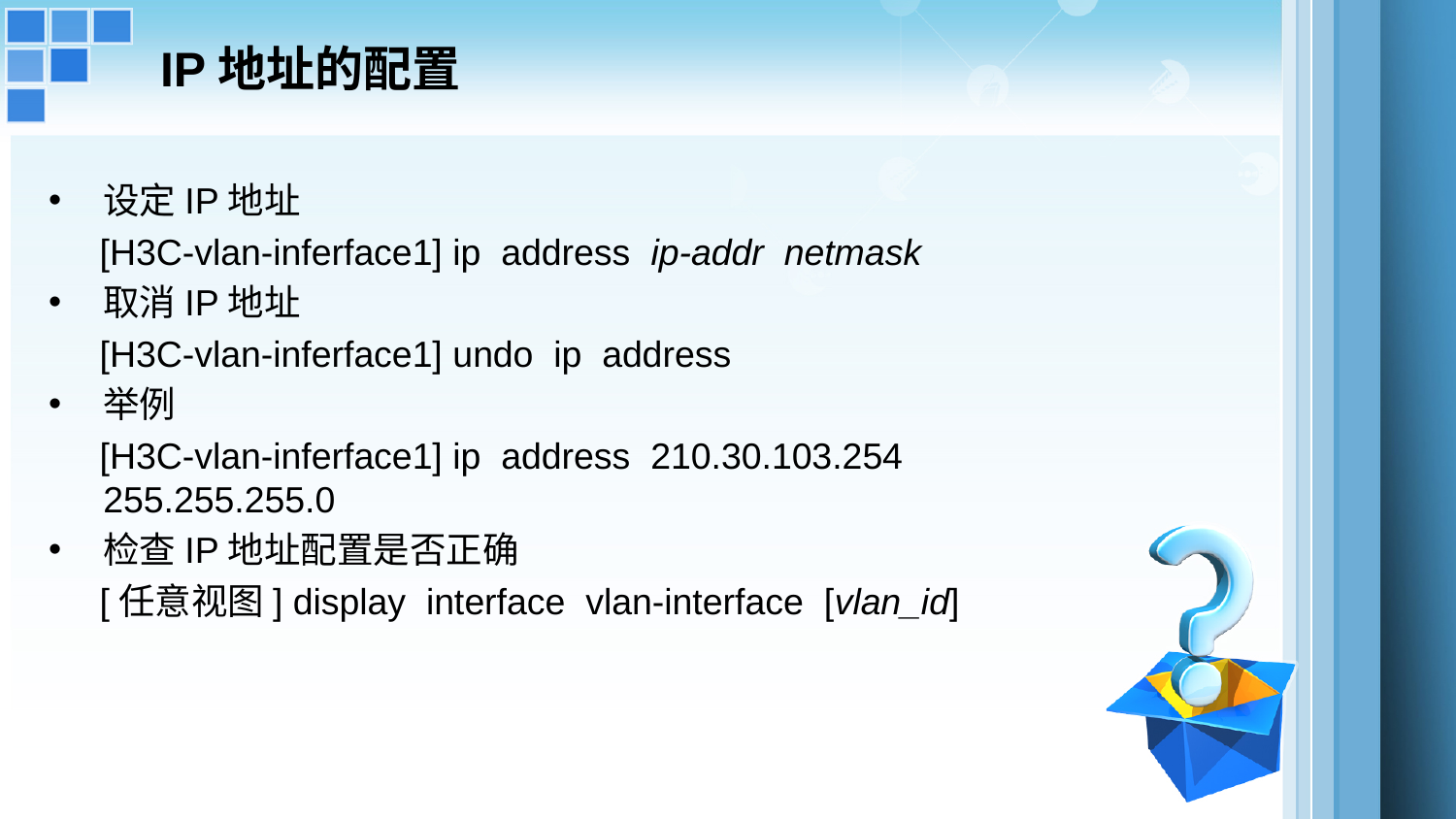

# IP地址的配置
设定IP地址
     [H3C-vlan-inferface1] ip  address  ip-addr  netmask
取消IP地址
     [H3C-vlan-inferface1] undo  ip  address
举例
     [H3C-vlan-inferface1] ip  address  210.30.103.254 255.255.255.0
检查IP地址配置是否正确
     [任意视图] display  interface  vlan-interface  [vlan_id]